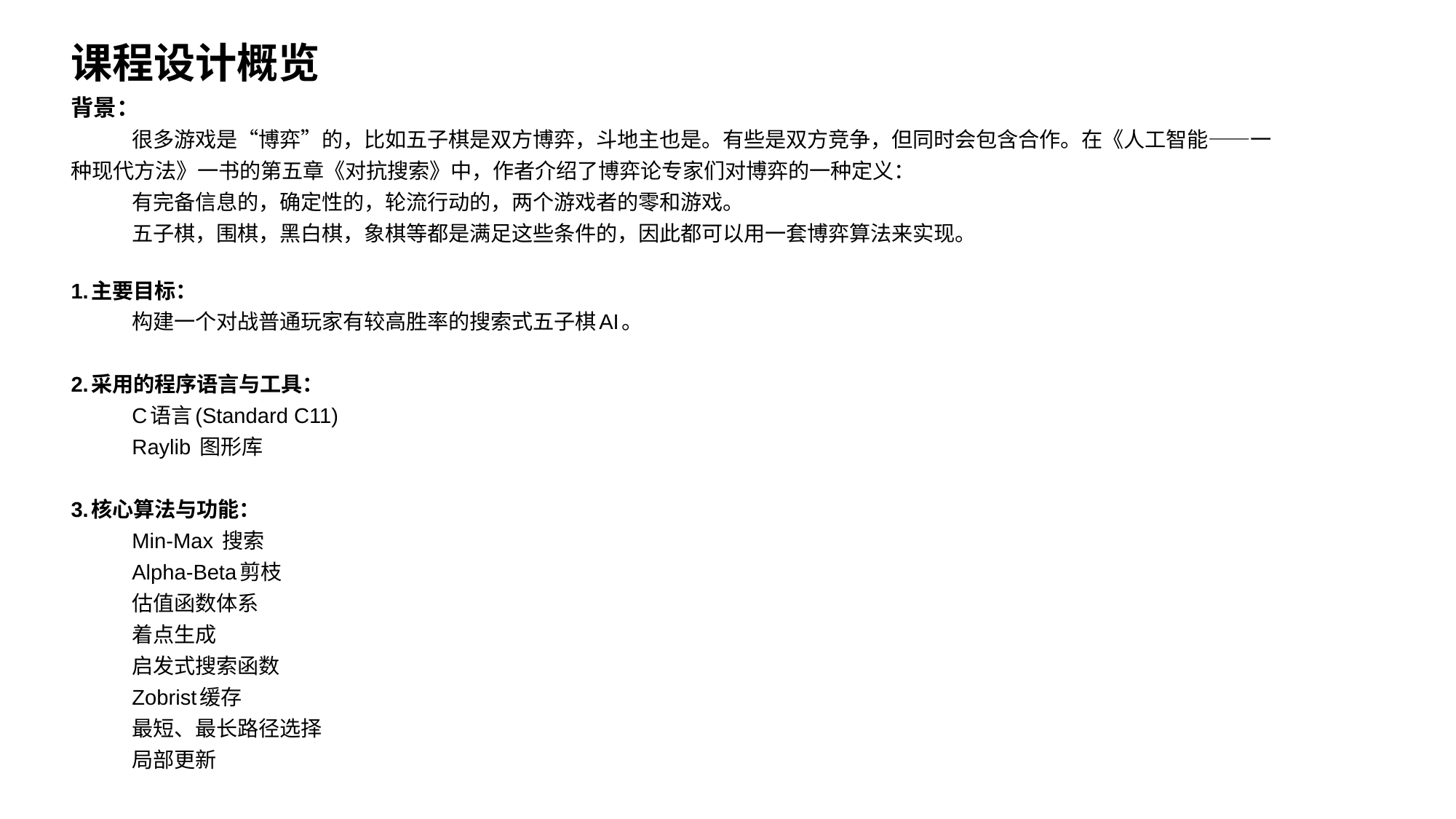

课程设计概览
背景：
	很多游戏是“博弈”的，比如五子棋是双方博弈，斗地主也是。有些是双方竞争，但同时会包含合作。在《人工智能——一
种现代方法》一书的第五章《对抗搜索》中，作者介绍了博弈论专家们对博弈的一种定义：
	有完备信息的，确定性的，轮流行动的，两个游戏者的零和游戏。
	五子棋，围棋，黑白棋，象棋等都是满足这些条件的，因此都可以用一套博弈算法来实现。

1.主要目标：
	构建一个对战普通玩家有较高胜率的搜索式五子棋AI。

2.采用的程序语言与工具：
	C语言(Standard C11)
	Raylib 图形库

3.核心算法与功能：
 	Min-Max 搜索
	Alpha-Beta剪枝
	估值函数体系
	着点生成
	启发式搜索函数
	Zobrist缓存
	最短、最长路径选择
	局部更新